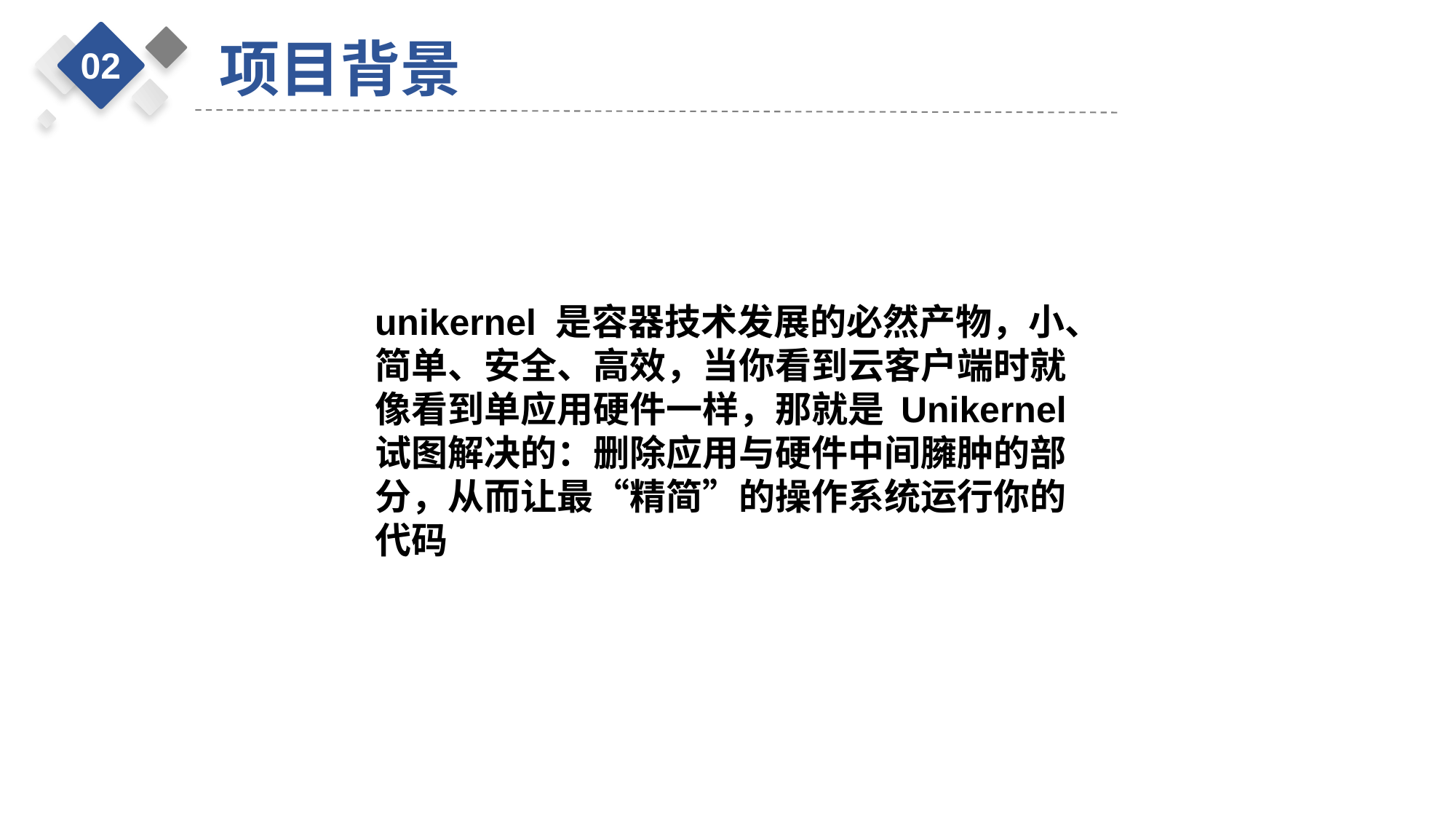

项目背景

02

unikernel 是容器技术发展的必然产物，小、简单、安全、高效，当你看到云客户端时就像看到单应用硬件一样，那就是 Unikernel试图解决的：删除应用与硬件中间臃肿的部分，从而让最“精简”的操作系统运行你的代码